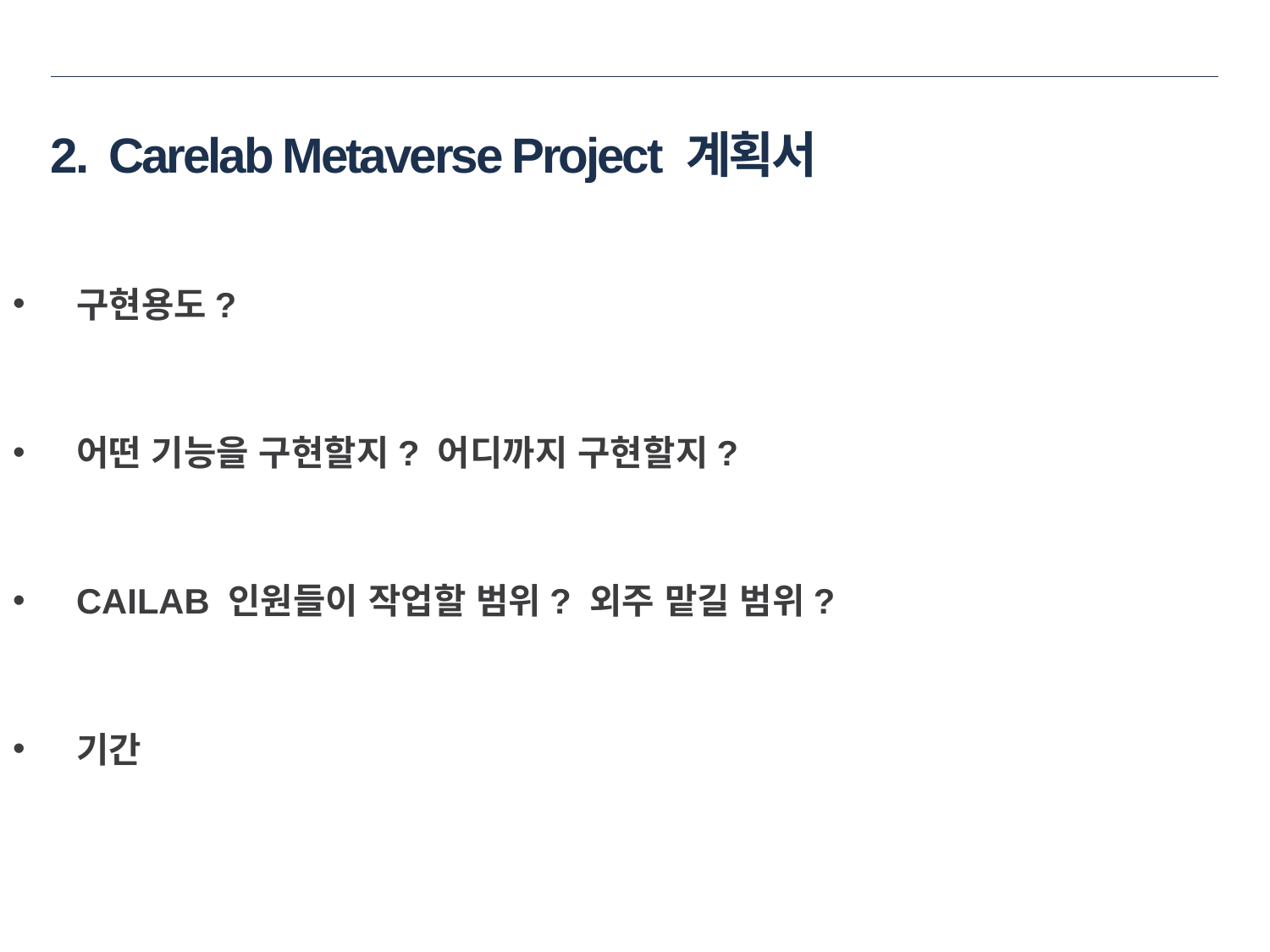

2.  Carelab Metaverse Project 계획서

구현용도?

어떤 기능을 구현할지? 어디까지 구현할지?

CAILAB 인원들이 작업할 범위? 외주 맡길 범위?

기간